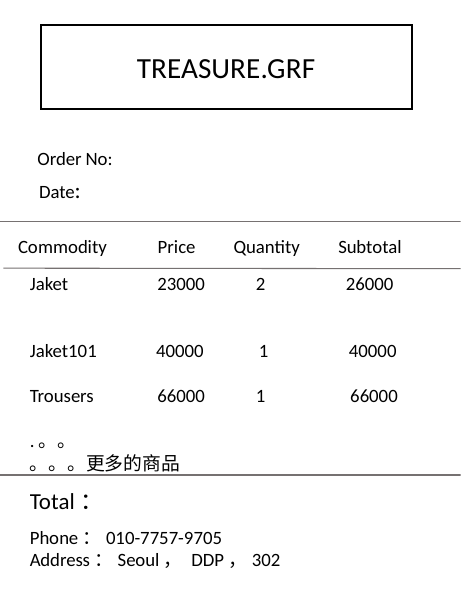

TREASURE.GRF
# Order No:
Date:

Jaket                     23000            2                   26000

Jaket101              40000             1                   40000

Trousers               66000            1                    66000

.。。
。。。更多的商品
Commodity            Price         Quantity         Subtotal

Total：
Phone：010-7757-9705
Address：Seoul， DDP，302